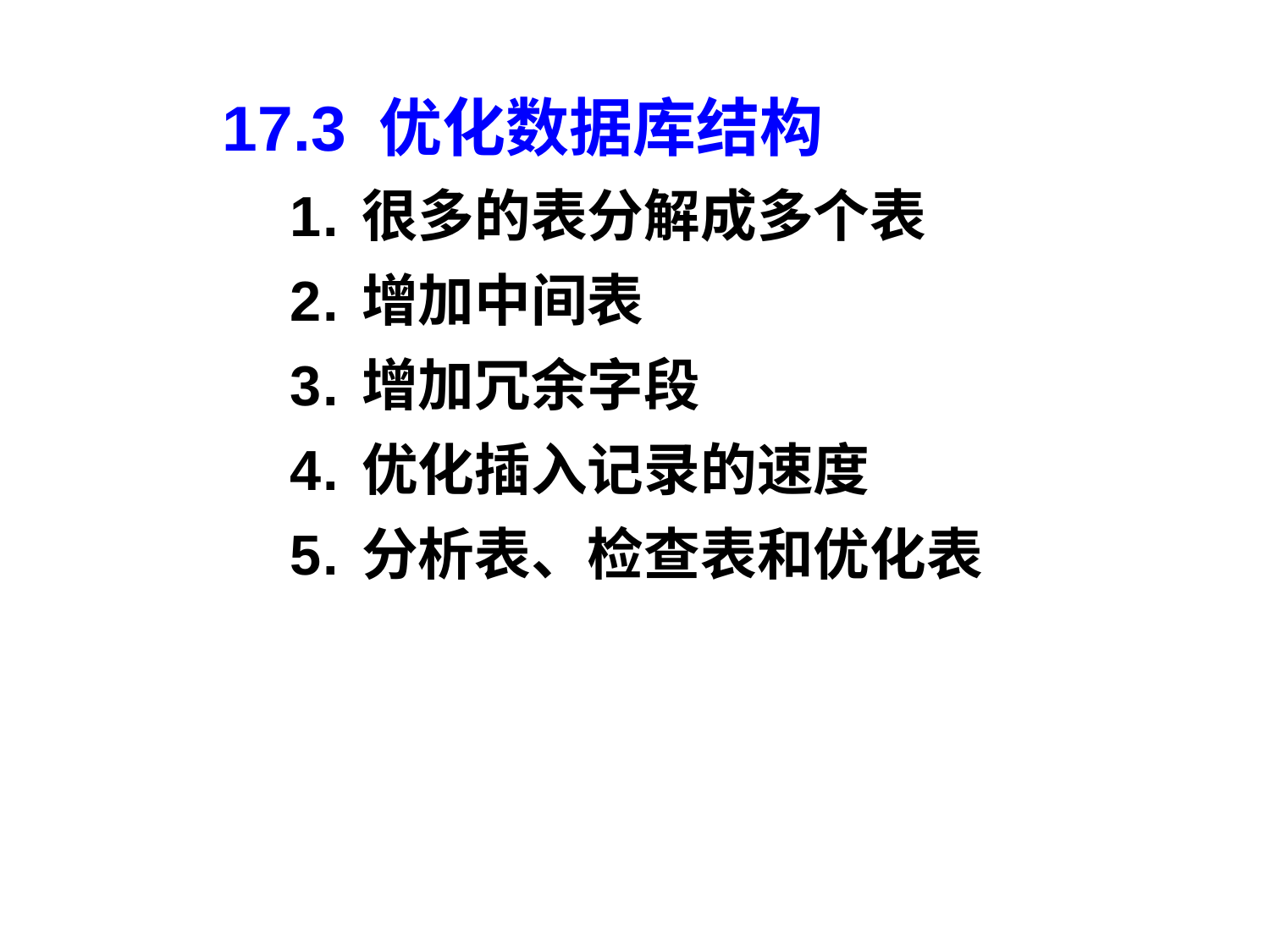

17.3 优化数据库结构
很多的表分解成多个表
增加中间表
增加冗余字段
优化插入记录的速度
分析表、检查表和优化表